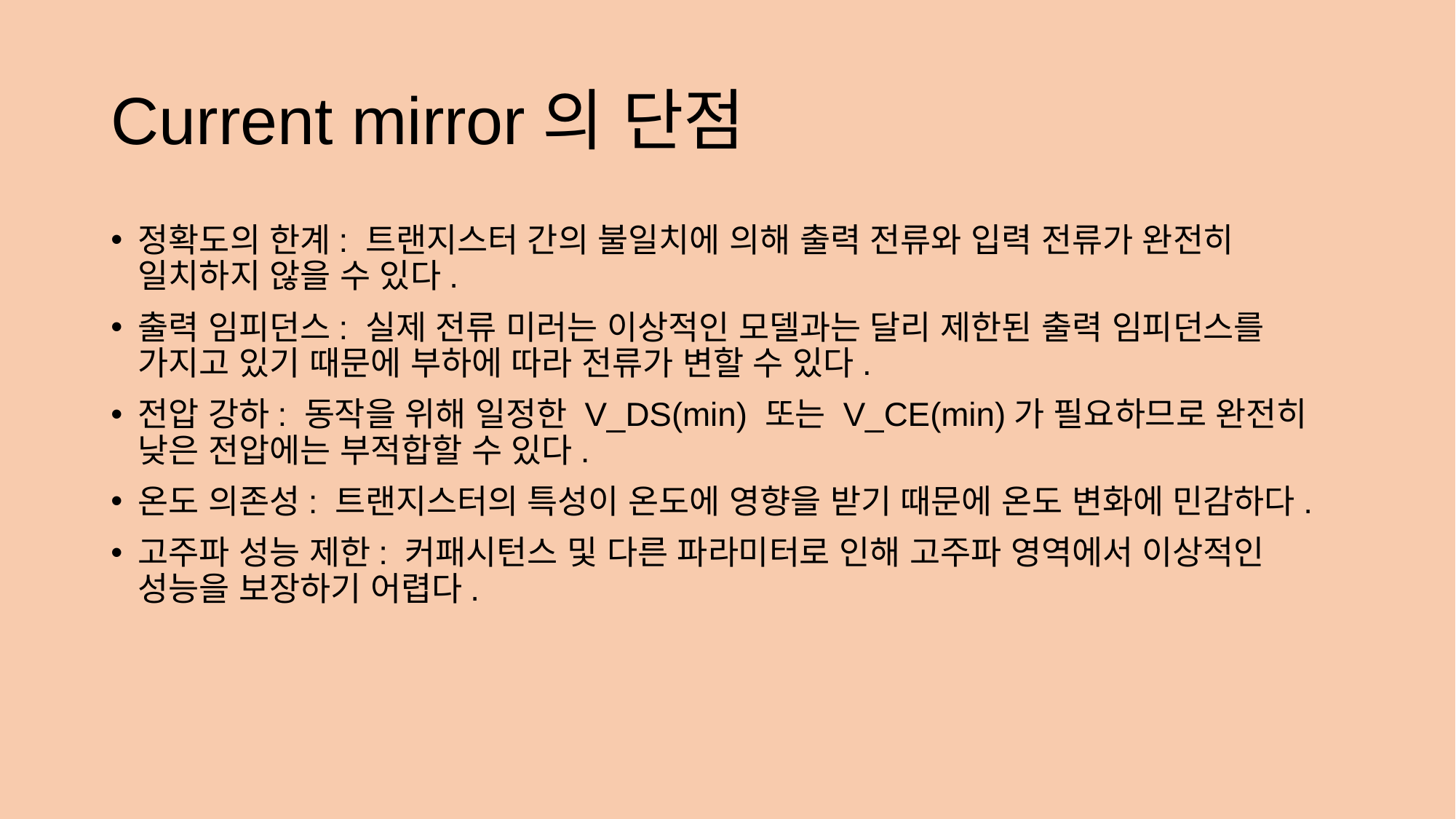

# Current mirror의 단점
정확도의 한계: 트랜지스터 간의 불일치에 의해 출력 전류와 입력 전류가 완전히 일치하지 않을 수 있다.
출력 임피던스: 실제 전류 미러는 이상적인 모델과는 달리 제한된 출력 임피던스를 가지고 있기 때문에 부하에 따라 전류가 변할 수 있다.
전압 강하: 동작을 위해 일정한 V_DS(min) 또는 V_CE(min)가 필요하므로 완전히 낮은 전압에는 부적합할 수 있다.
온도 의존성: 트랜지스터의 특성이 온도에 영향을 받기 때문에 온도 변화에 민감하다.
고주파 성능 제한: 커패시턴스 및 다른 파라미터로 인해 고주파 영역에서 이상적인 성능을 보장하기 어렵다.